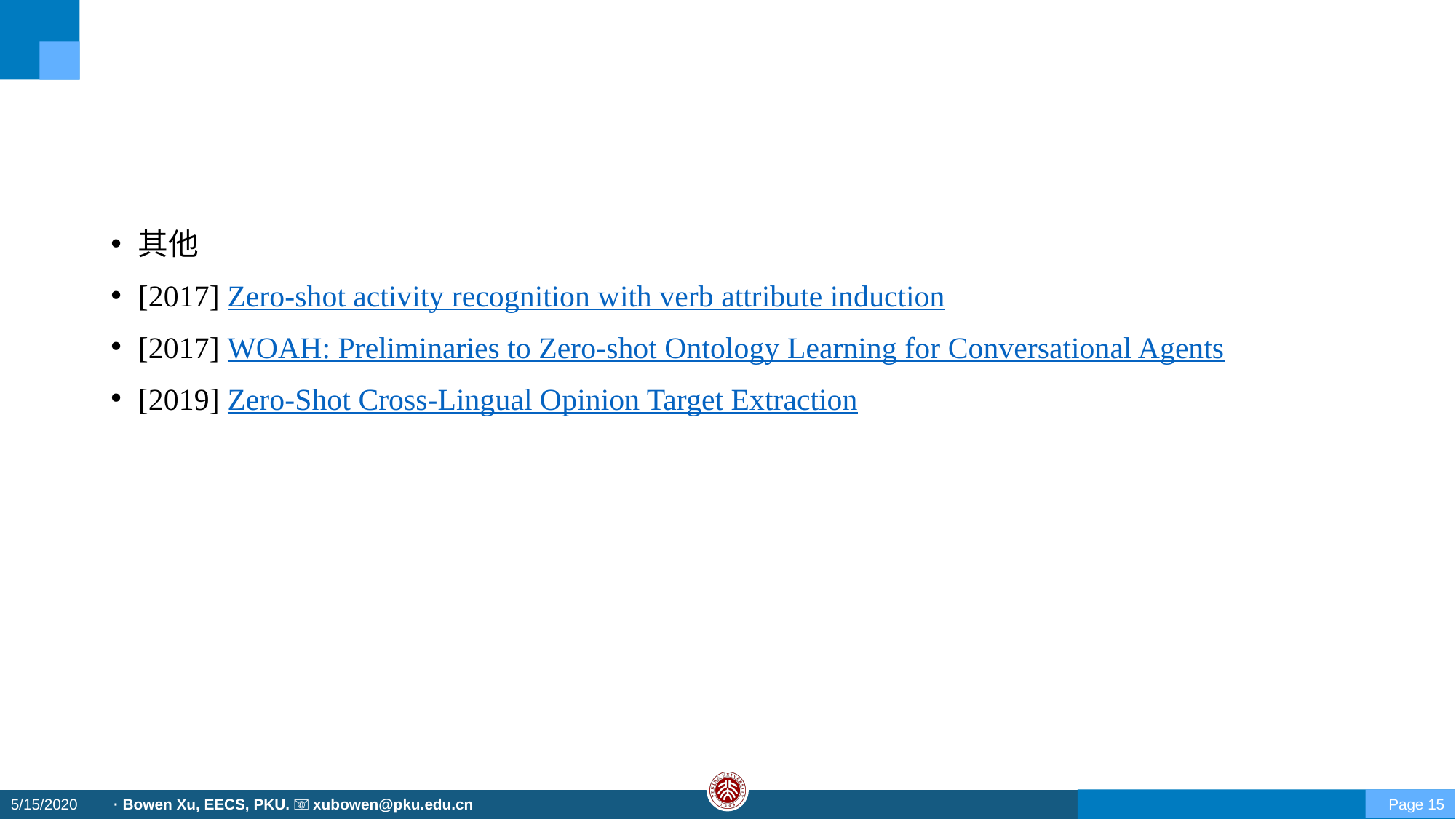

#
其他
[2017] Zero-shot activity recognition with verb attribute induction
[2017] WOAH: Preliminaries to Zero-shot Ontology Learning for Conversational Agents
[2019] Zero-Shot Cross-Lingual Opinion Target Extraction